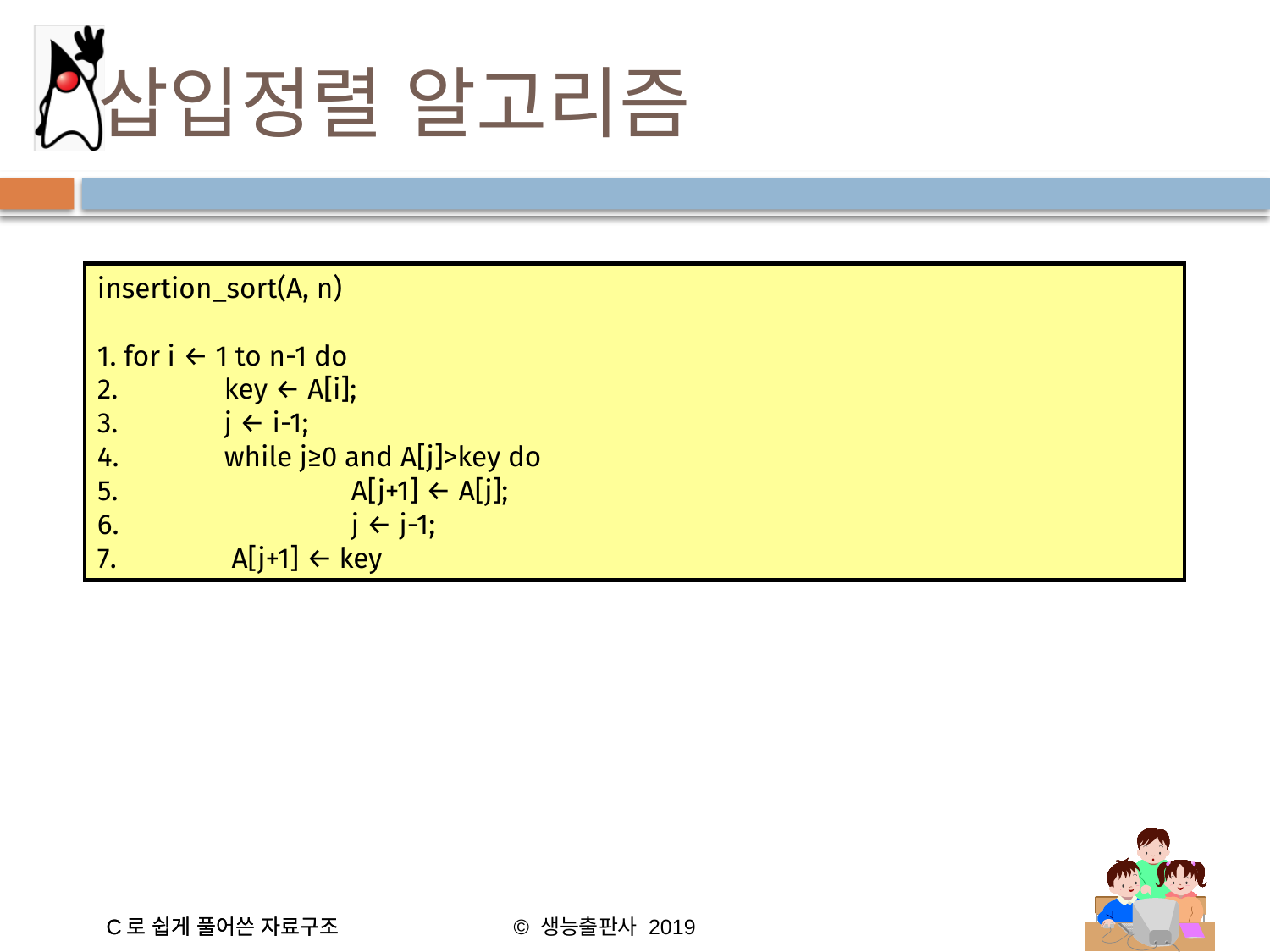

# 삽입정렬 알고리즘
insertion_sort(A, n)

1. for i ← 1 to n-1 do
2. 	key ← A[i];
3. 	j ← i-1;
4. 	while j≥0 and A[j]>key do
5. 		A[j+1] ← A[j];
6. 		j ← j-1;
7.	 A[j+1] ← key